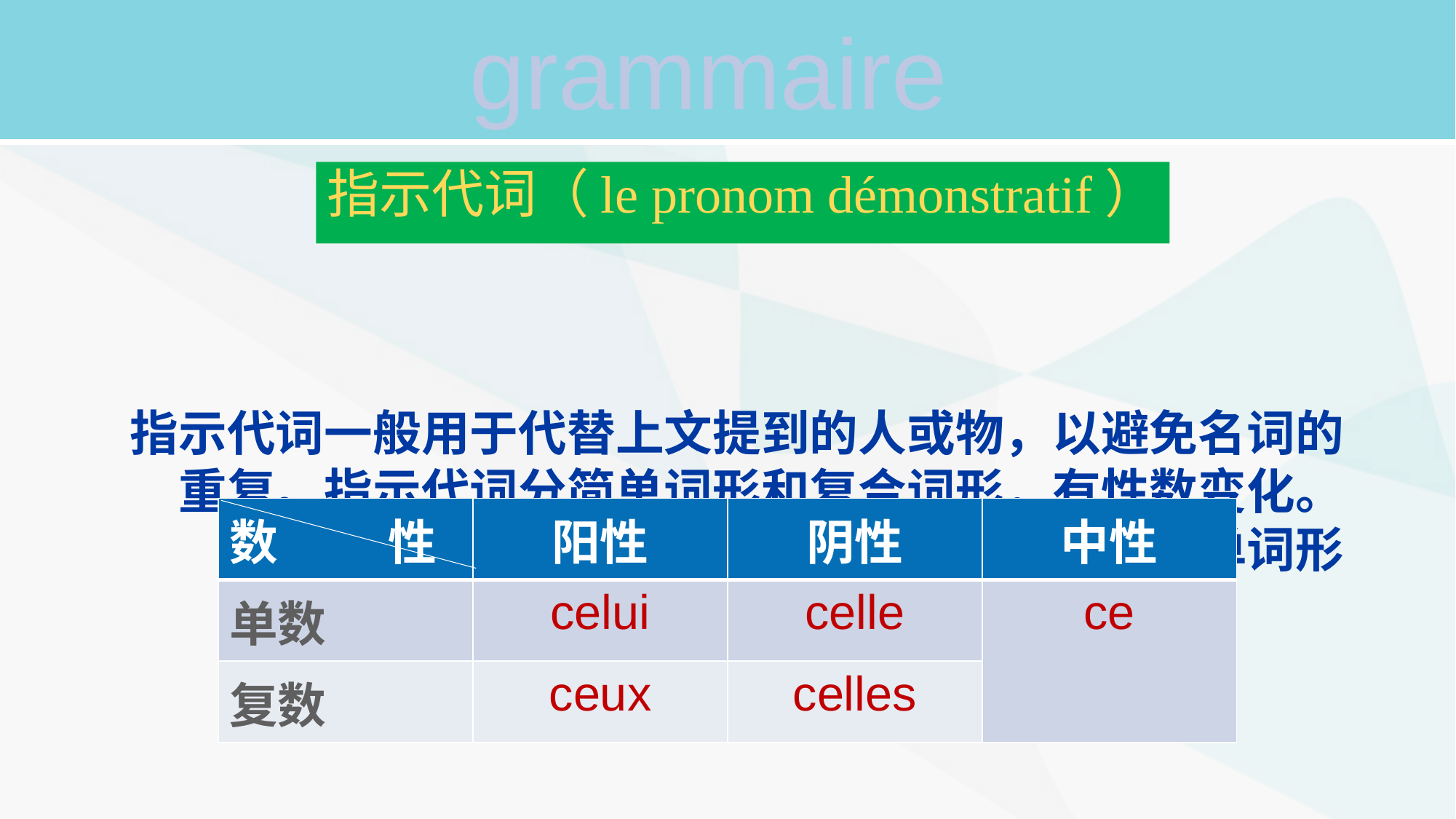

# grammaire
指示代词（le pronom démonstratif）
指示代词一般用于代替上文提到的人或物，以避免名词的重复。指示代词分简单词形和复合词形，有性数变化。
1.简单词形
| 数 性 | 阳性 | 阴性 | 中性 |
| --- | --- | --- | --- |
| 单数 | celui | celle | ce |
| 复数 | ceux | celles |  |